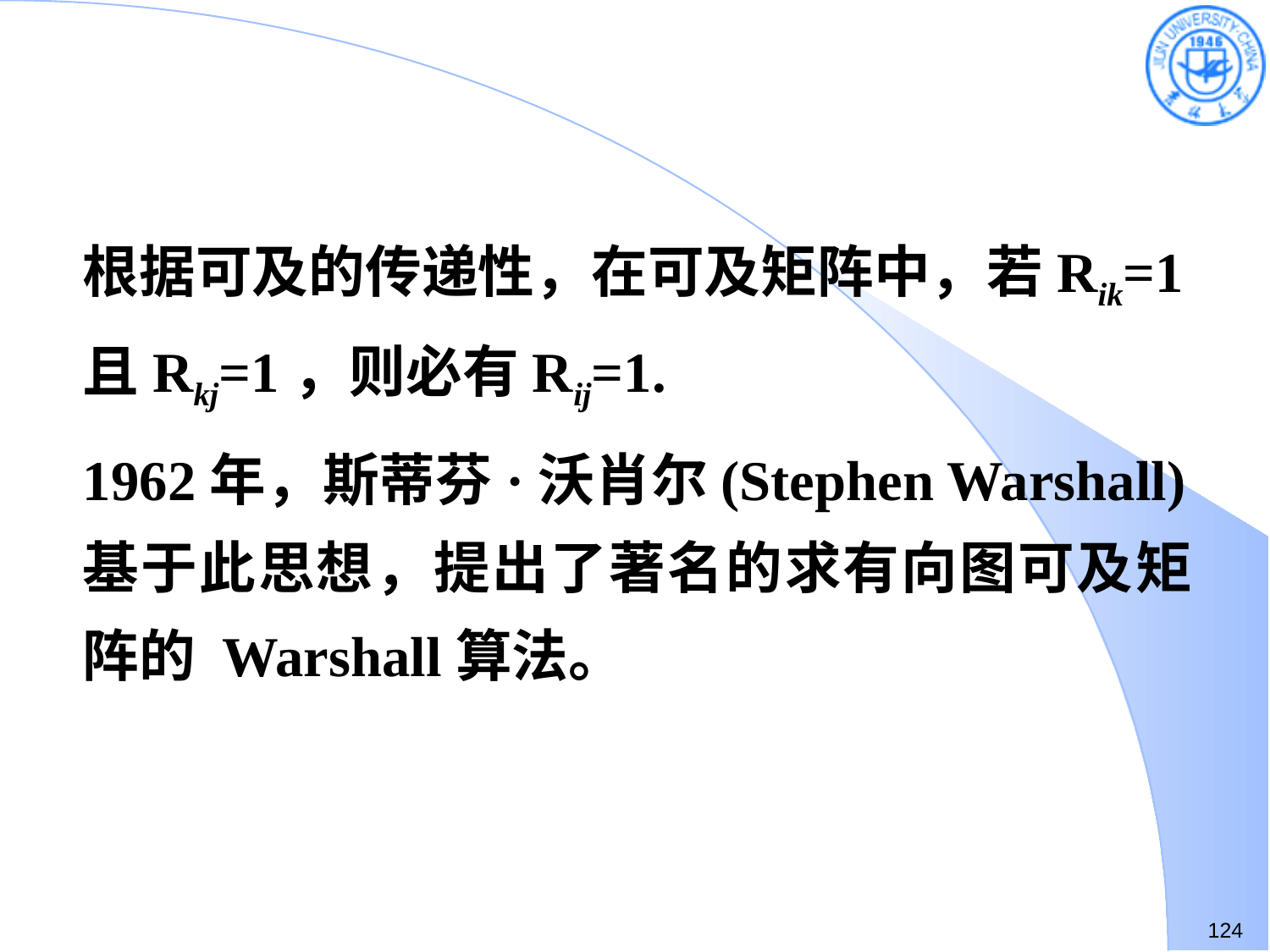

根据可及的传递性，在可及矩阵中，若Rik=1且Rkj=1，则必有Rij=1.
1962年，斯蒂芬·沃肖尔(Stephen Warshall)基于此思想，提出了著名的求有向图可及矩阵的 Warshall算法。